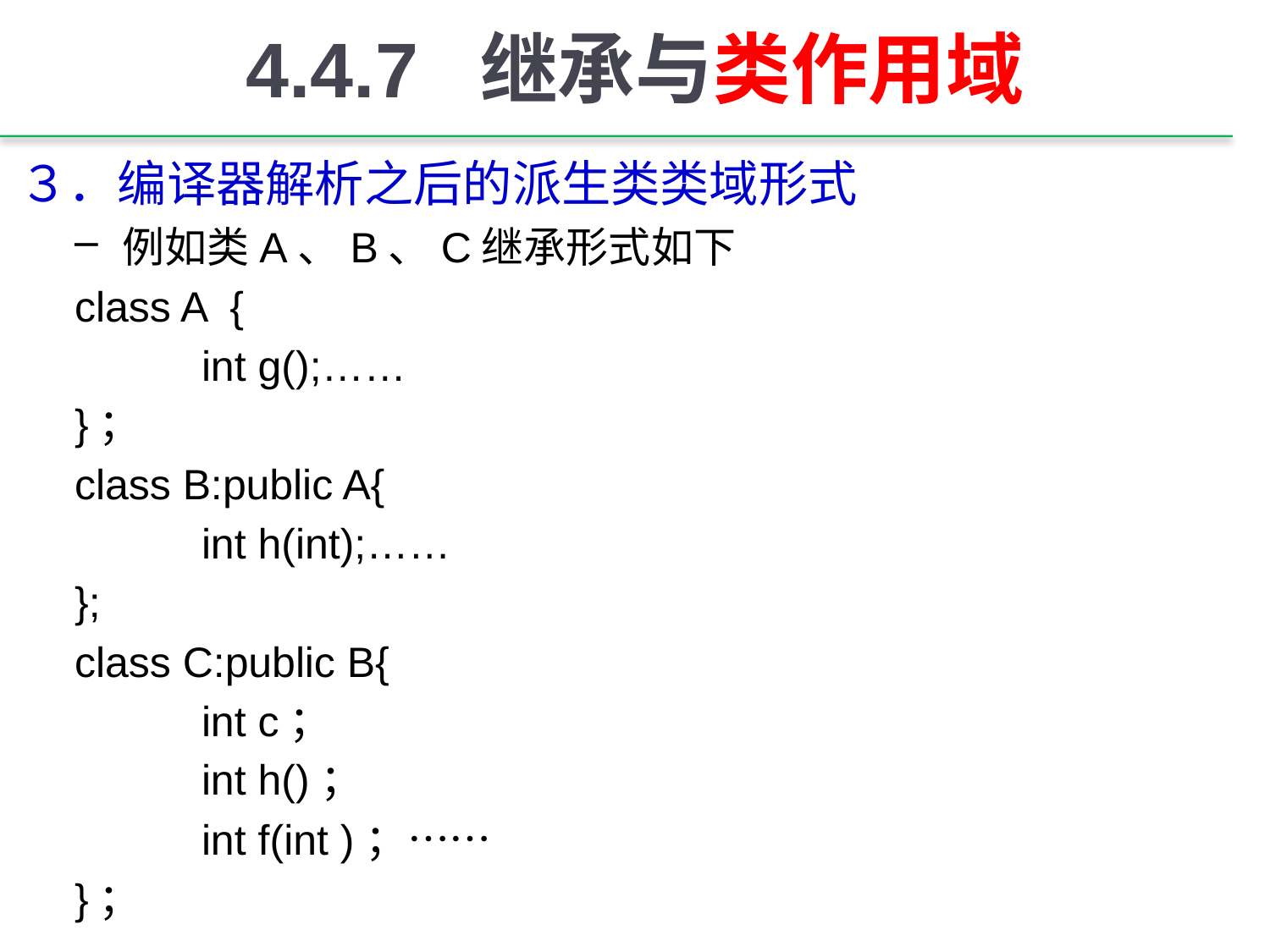

# 4.4.7  继承与类作用域
３．编译器解析之后的派生类类域形式
例如类A、B、C继承形式如下
class A  {
	int g();……
}；
class B:public A{
	int h(int);……
};
class C:public B{
	int c；
	int h()；
	int f(int )；……
}；